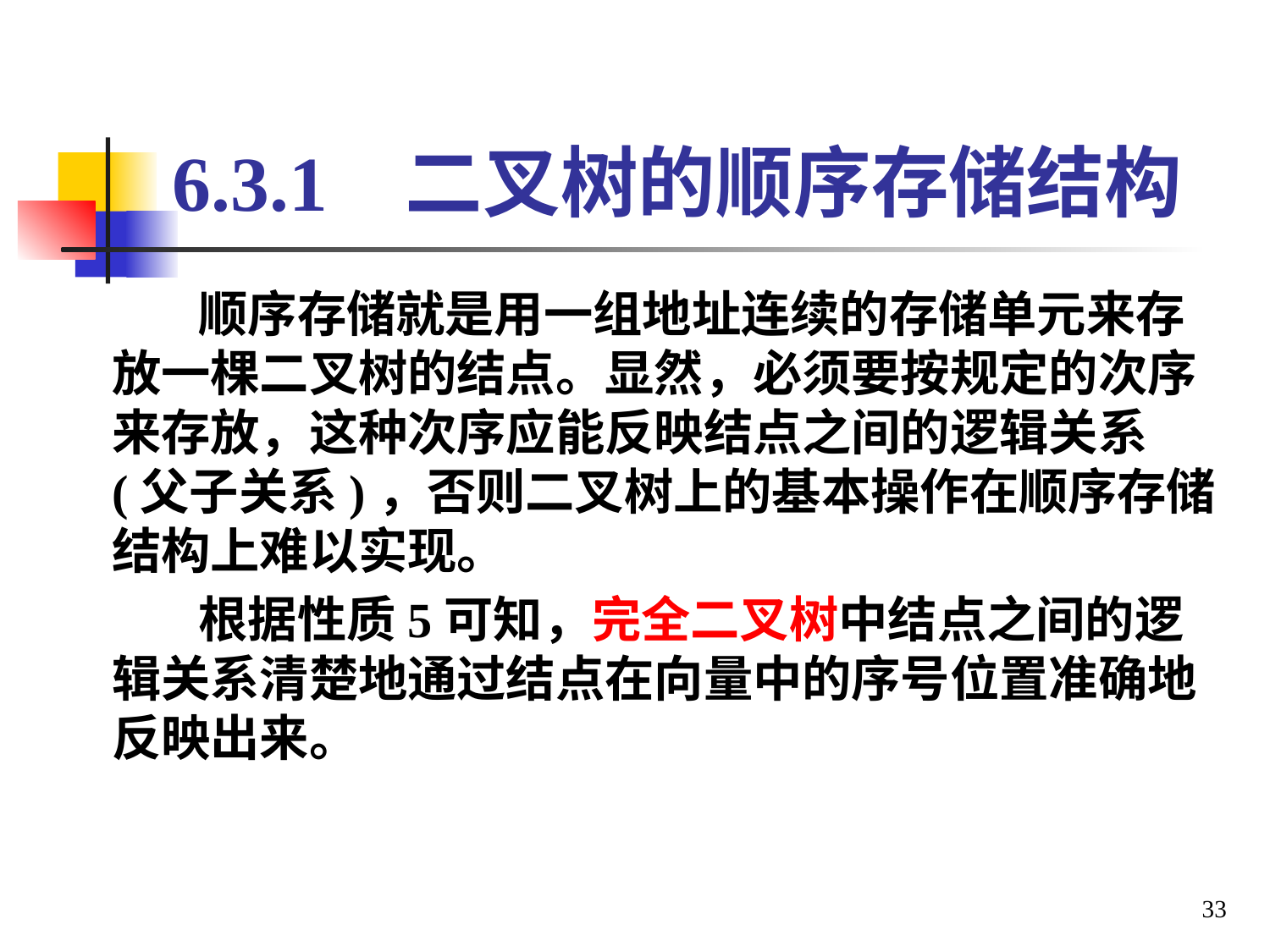

# 6.3.1   二叉树的顺序存储结构
顺序存储就是用一组地址连续的存储单元来存放一棵二叉树的结点。显然，必须要按规定的次序来存放，这种次序应能反映结点之间的逻辑关系(父子关系)，否则二叉树上的基本操作在顺序存储结构上难以实现。
根据性质5可知，完全二叉树中结点之间的逻辑关系清楚地通过结点在向量中的序号位置准确地反映出来。

33